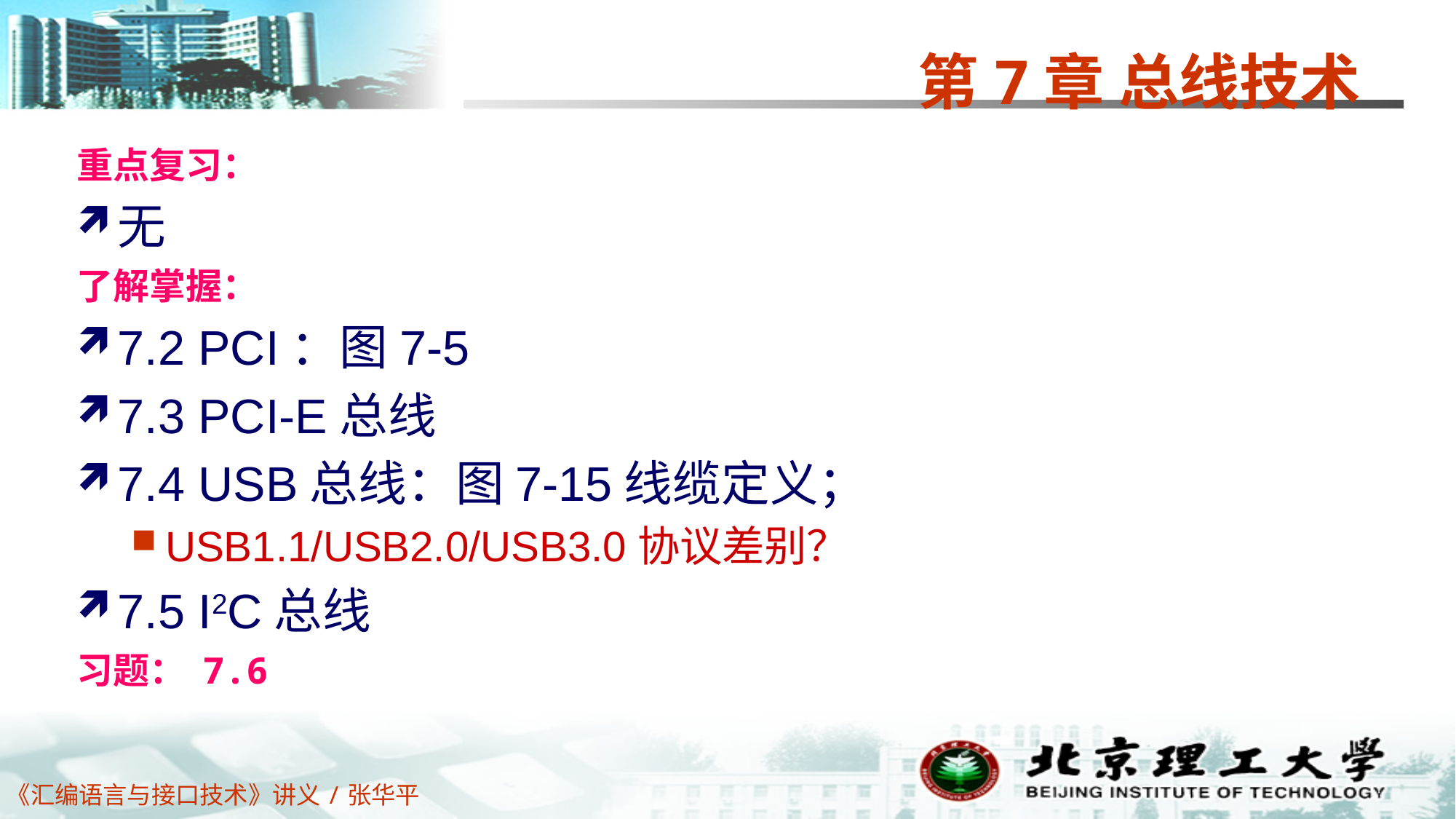

# 第7章 总线技术
重点复习：
无
了解掌握：
7.2 PCI：图7-5
7.3 PCI-E总线
7.4 USB总线：图7-15线缆定义；
USB1.1/USB2.0/USB3.0协议差别？
7.5 I2C总线
习题： 7.6